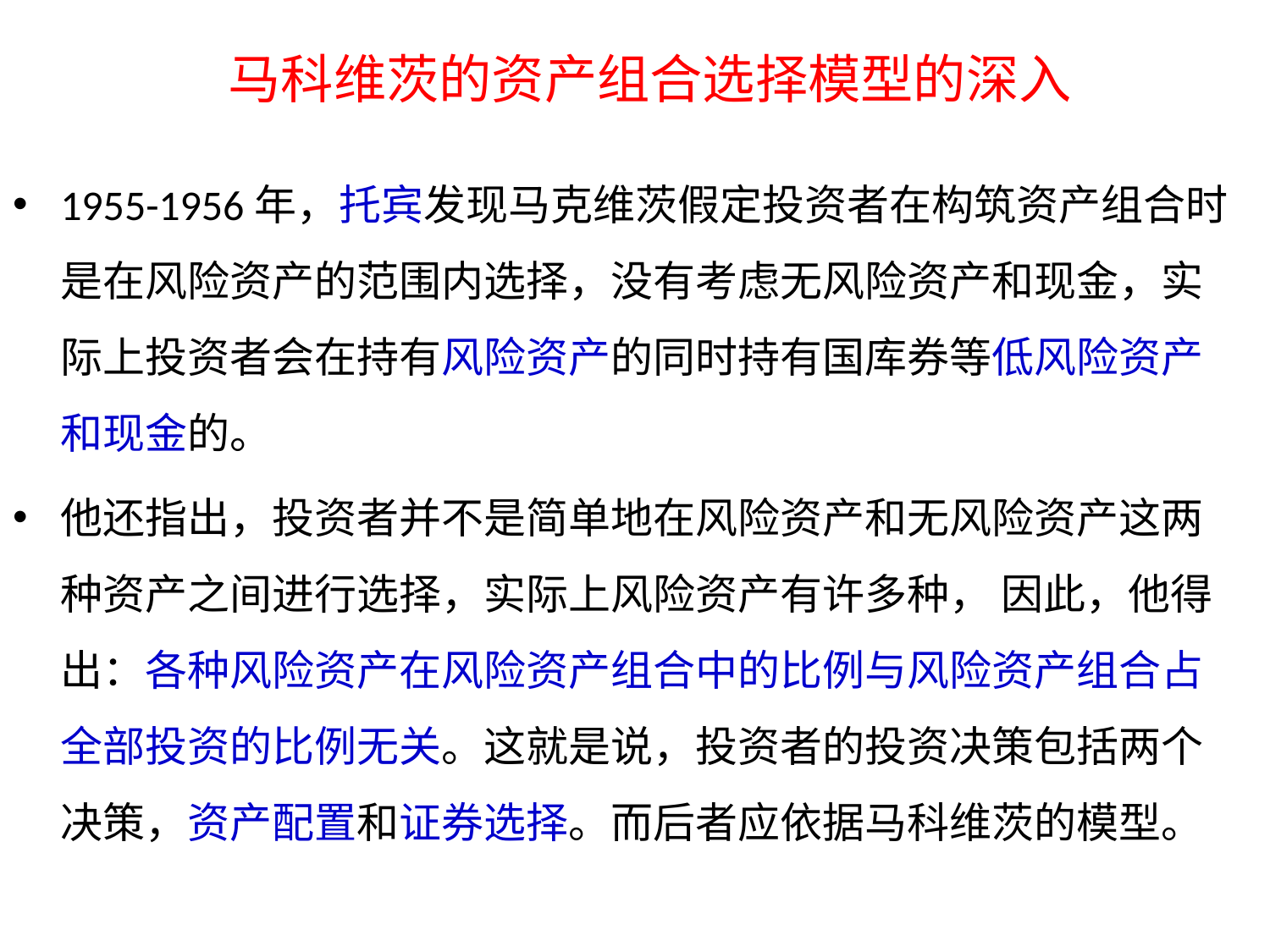

# 马科维茨的资产组合选择模型的深入
1955-1956年，托宾发现马克维茨假定投资者在构筑资产组合时是在风险资产的范围内选择，没有考虑无风险资产和现金，实际上投资者会在持有风险资产的同时持有国库券等低风险资产和现金的。
他还指出，投资者并不是简单地在风险资产和无风险资产这两种资产之间进行选择，实际上风险资产有许多种， 因此，他得出：各种风险资产在风险资产组合中的比例与风险资产组合占全部投资的比例无关。这就是说，投资者的投资决策包括两个决策，资产配置和证券选择。而后者应依据马科维茨的模型。
66